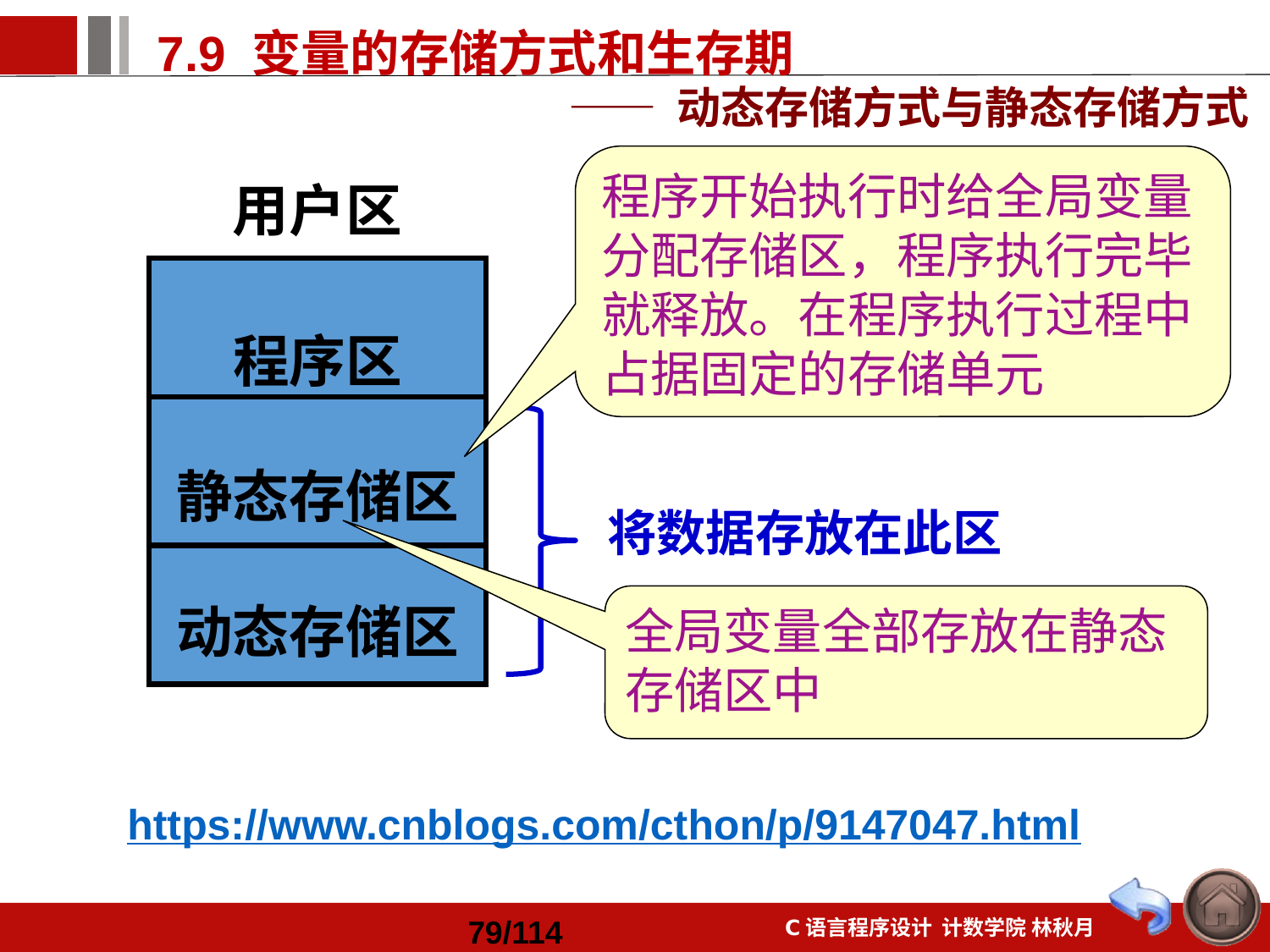

—— 动态存储方式与静态存储方式
程序开始执行时给全局变量分配存储区，程序执行完毕就释放。在程序执行过程中占据固定的存储单元
用户区
程序区
静态存储区
动态存储区

将数据存放在此区
全局变量全部存放在静态存储区中
https://www.cnblogs.com/cthon/p/9147047.html